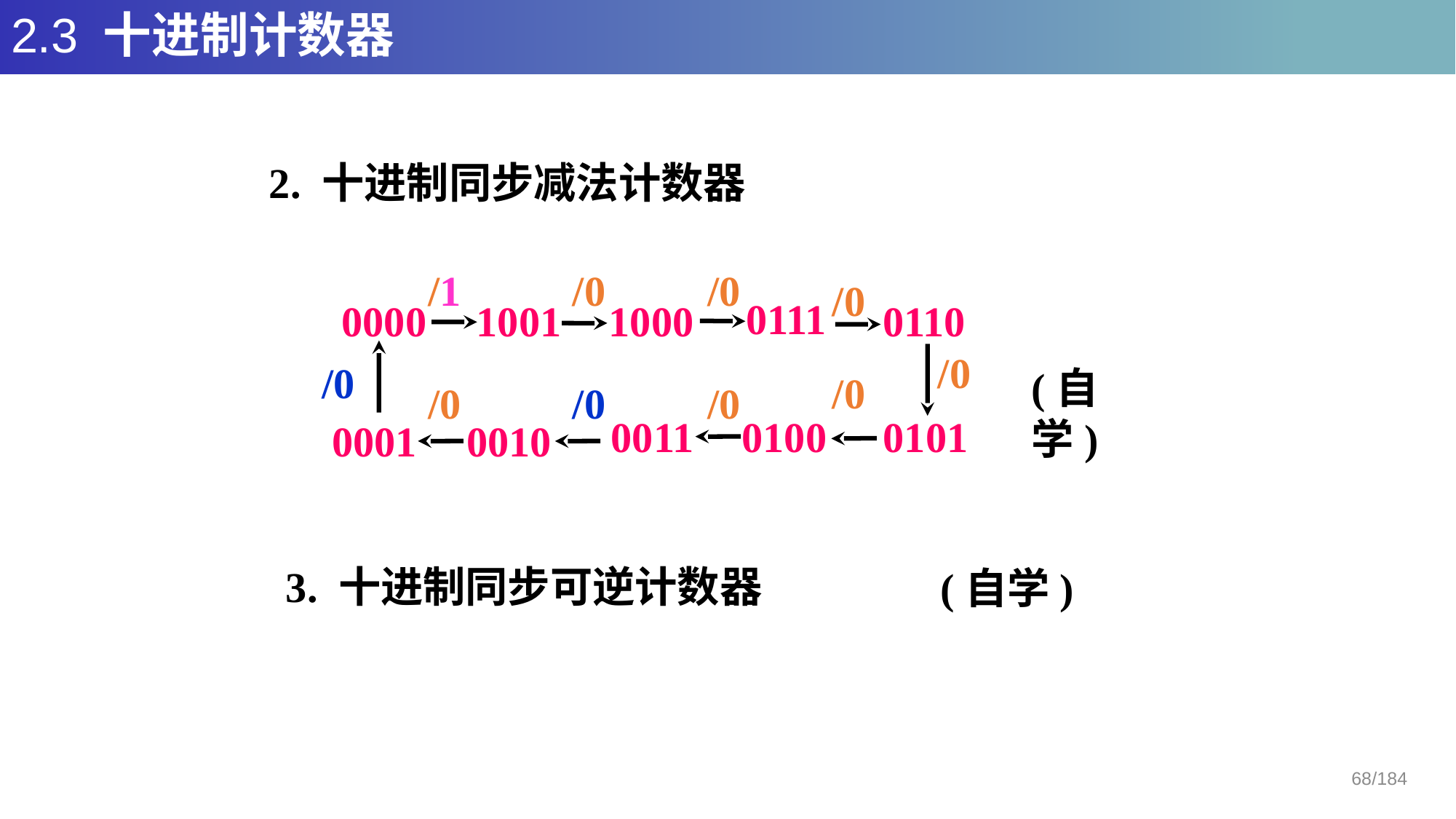

# 2.3 十进制计数器
2. 十进制同步减法计数器
/1
/0
/0
/0
0111
0000
1001
1000
0110

/0

/0
/0
/0
/0
/0
0011
0100
0101
0001
0010

(自学)
3. 十进制同步可逆计数器
(自学)
68/184